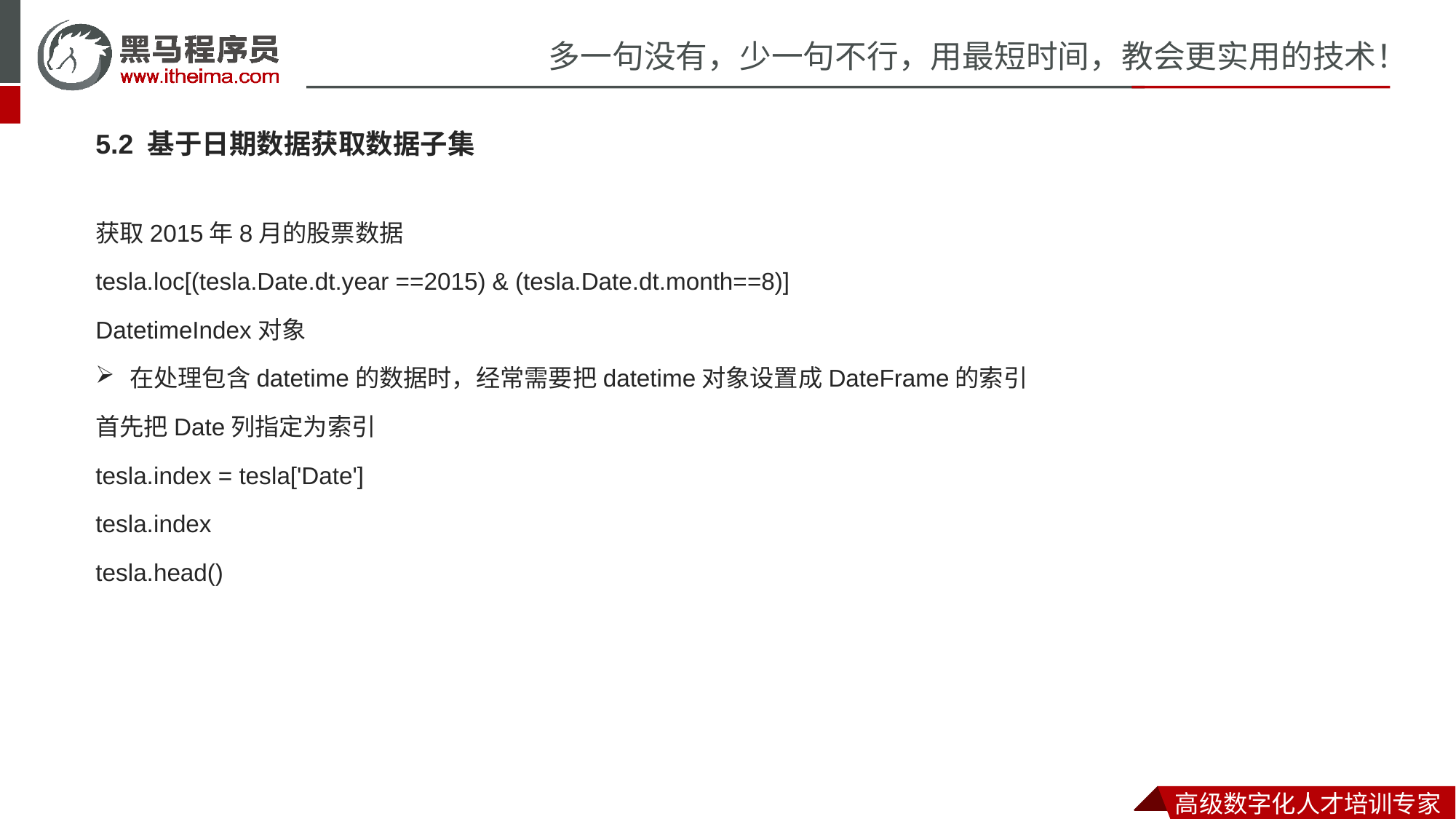

5.2 基于日期数据获取数据子集
获取2015年8月的股票数据
tesla.loc[(tesla.Date.dt.year ==2015) & (tesla.Date.dt.month==8)]
DatetimeIndex对象
在处理包含datetime的数据时，经常需要把datetime对象设置成DateFrame的索引
首先把Date列指定为索引
tesla.index = tesla['Date']
tesla.index
tesla.head()